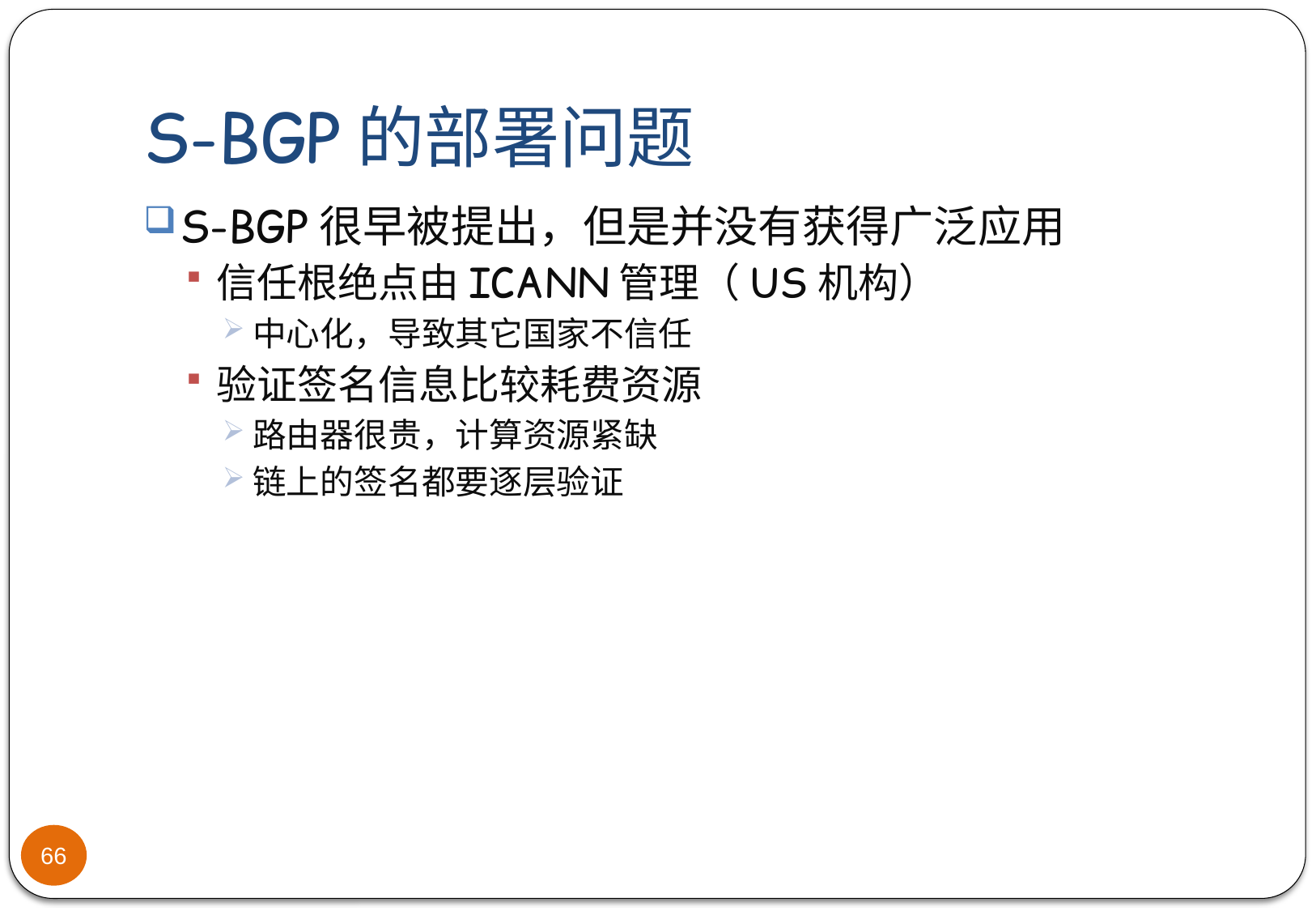

# S-BGP的部署问题
S-BGP很早被提出，但是并没有获得广泛应用
信任根绝点由ICANN管理（US机构）
中心化，导致其它国家不信任
验证签名信息比较耗费资源
路由器很贵，计算资源紧缺
链上的签名都要逐层验证
66